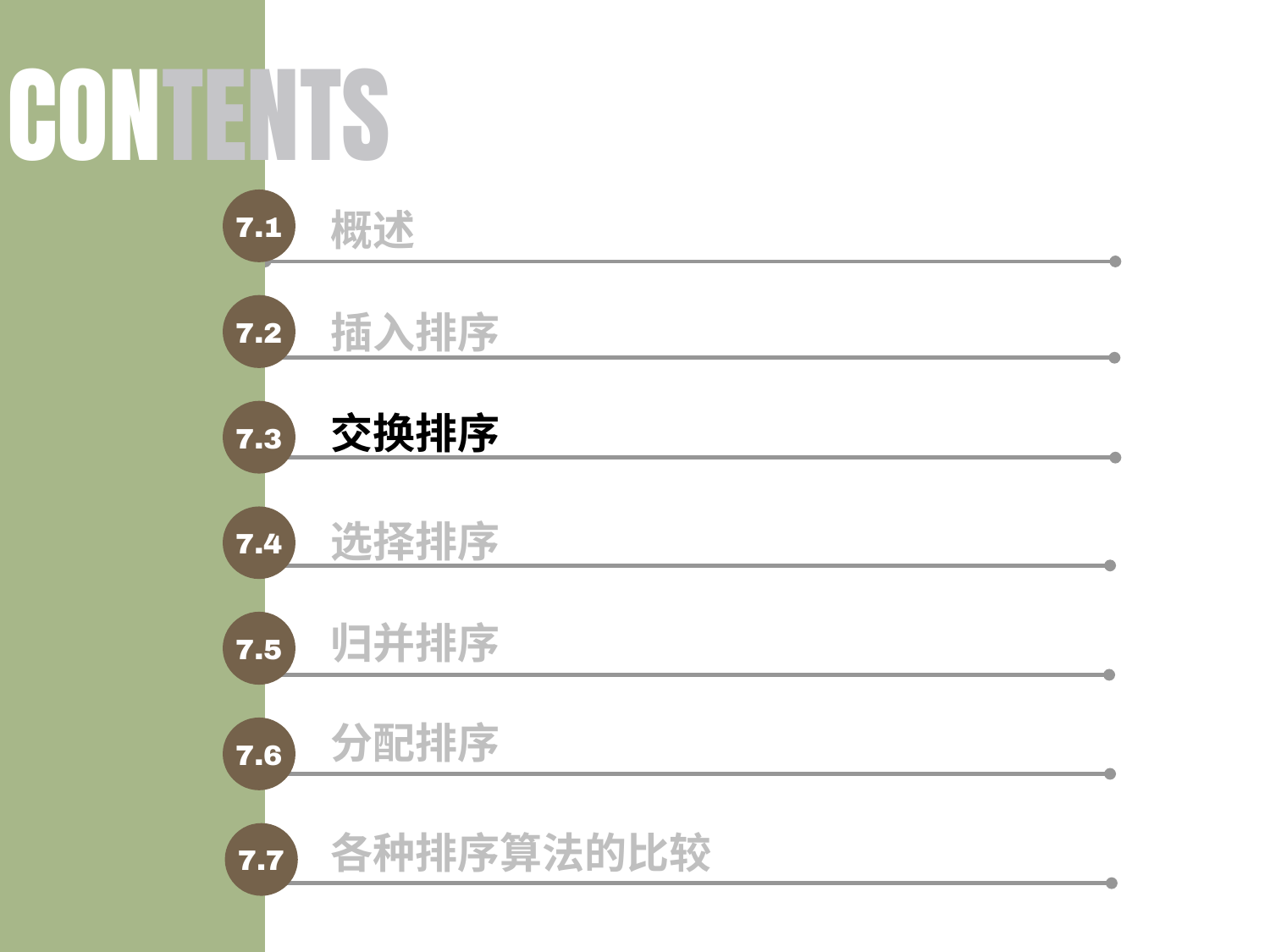

CONTENTS
7.1
概述
7.2
插入排序
7.3
交换排序
7.4
选择排序
7.5
归并排序
分配排序
7.6
7.7
各种排序算法的比较